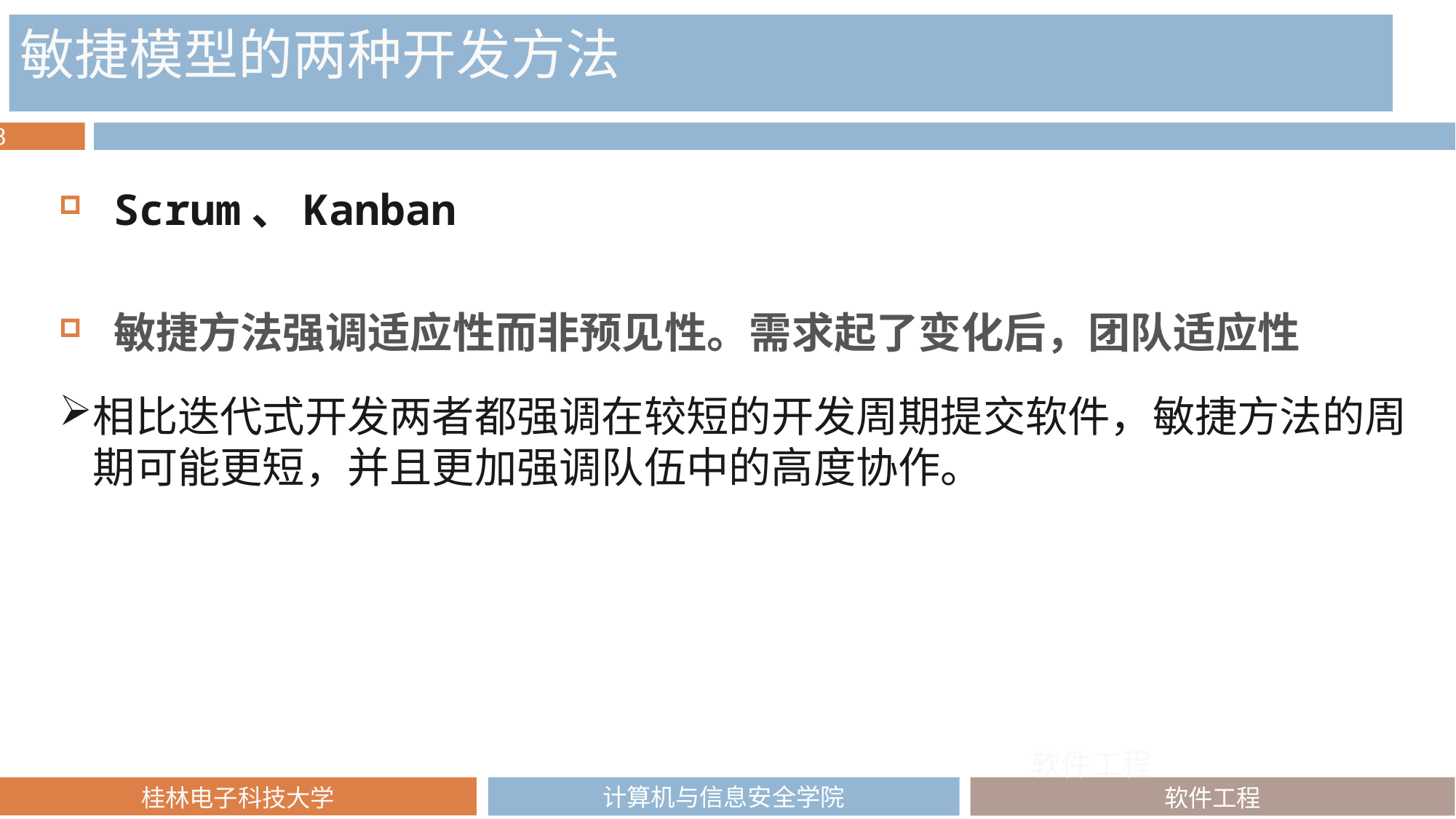

敏捷模型的两种开发方法
Scrum、Kanban

敏捷方法强调适应性而非预见性。需求起了变化后，团队适应性

相比迭代式开发两者都强调在较短的开发周期提交软件，敏捷方法的周期可能更短，并且更加强调队伍中的高度协作。

软件工程